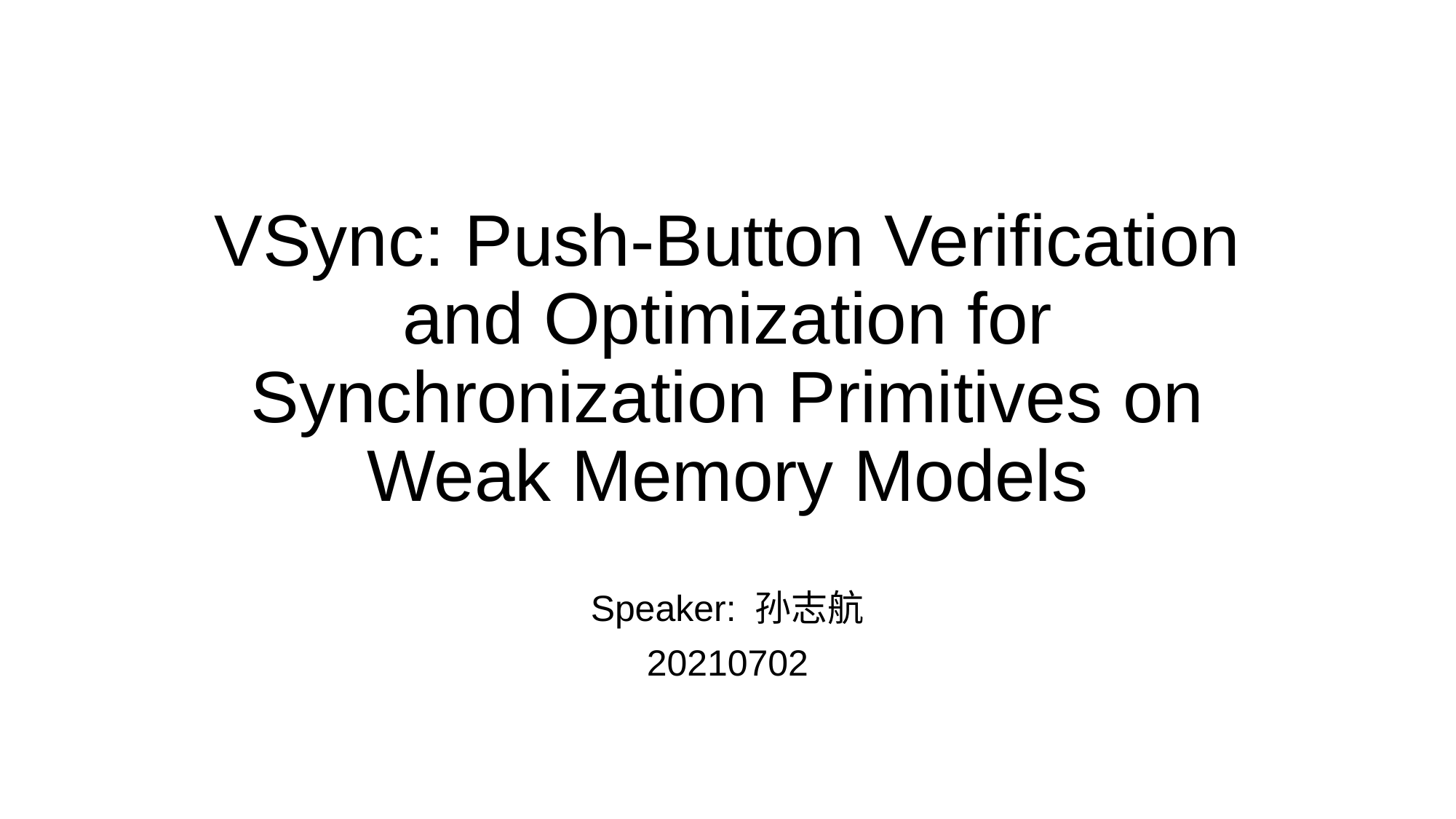

# VSync: Push-Button Verification and Optimization for Synchronization Primitives on Weak Memory Models
Speaker: 孙志航
20210702